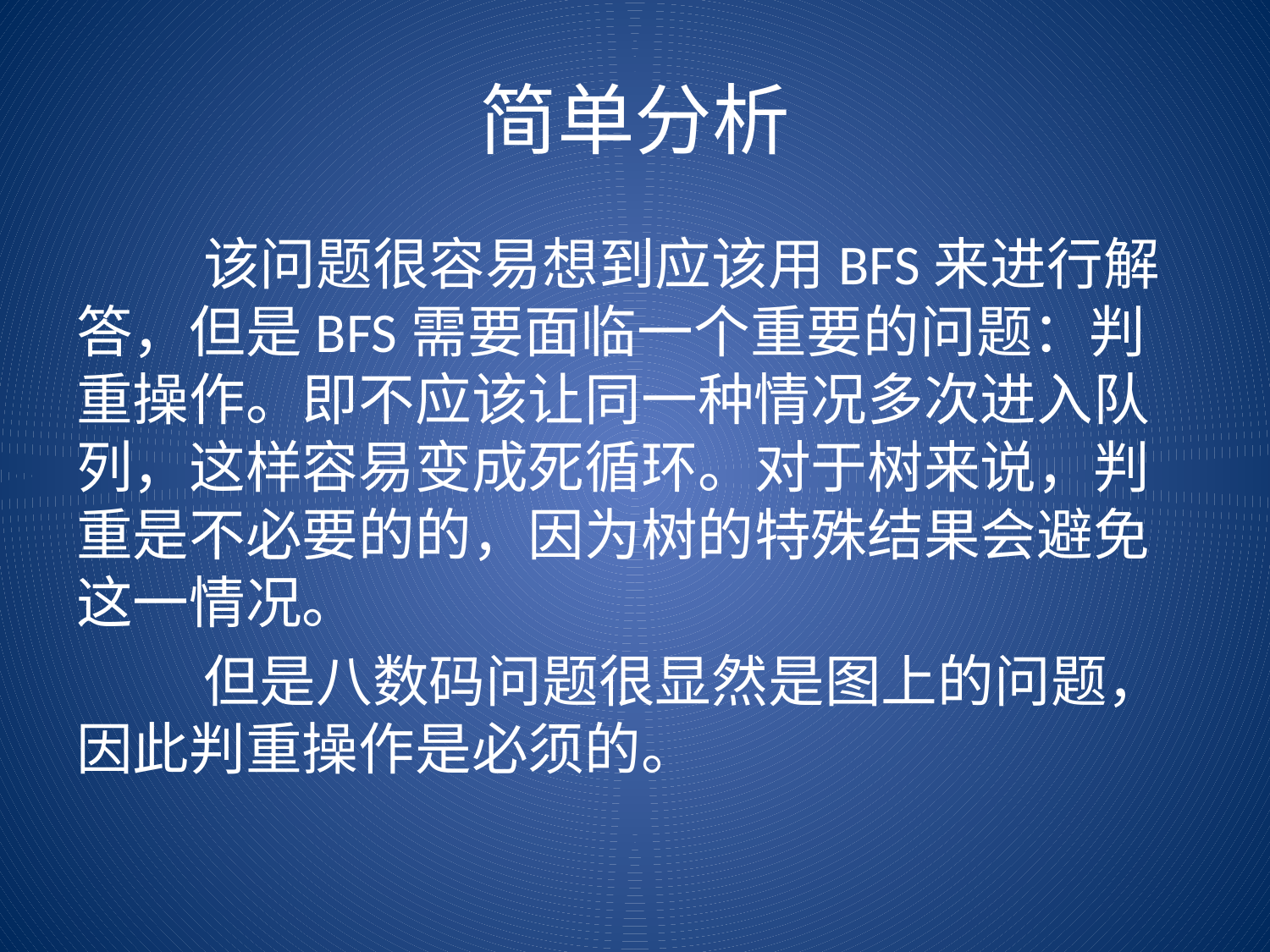

# 简单分析
	该问题很容易想到应该用BFS来进行解答，但是BFS需要面临一个重要的问题：判重操作。即不应该让同一种情况多次进入队列，这样容易变成死循环。对于树来说，判重是不必要的的，因为树的特殊结果会避免这一情况。
	但是八数码问题很显然是图上的问题，因此判重操作是必须的。